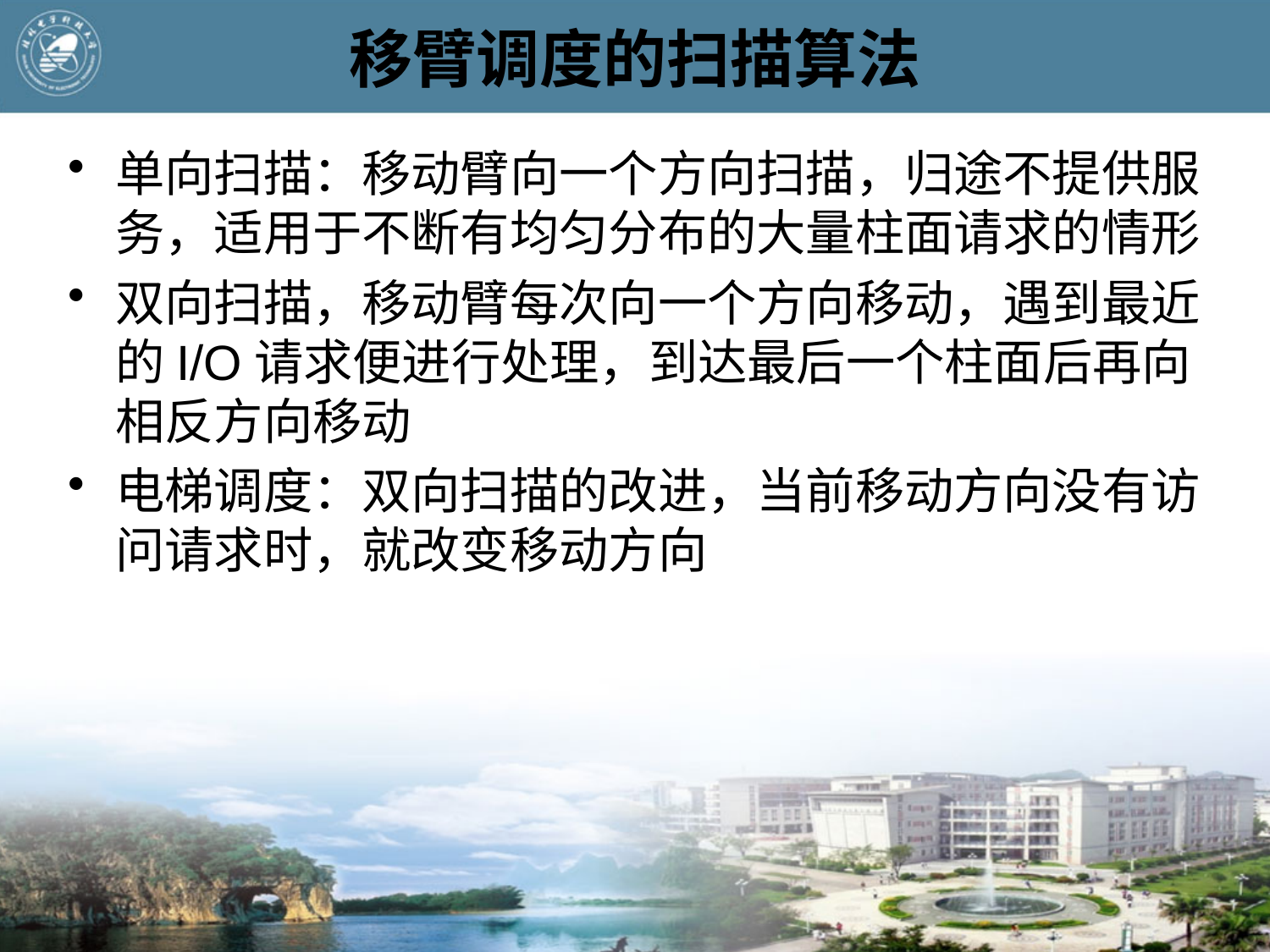

# 移臂调度的扫描算法
单向扫描：移动臂向一个方向扫描，归途不提供服务，适用于不断有均匀分布的大量柱面请求的情形
双向扫描，移动臂每次向一个方向移动，遇到最近的I/O请求便进行处理，到达最后一个柱面后再向相反方向移动
电梯调度：双向扫描的改进，当前移动方向没有访问请求时，就改变移动方向